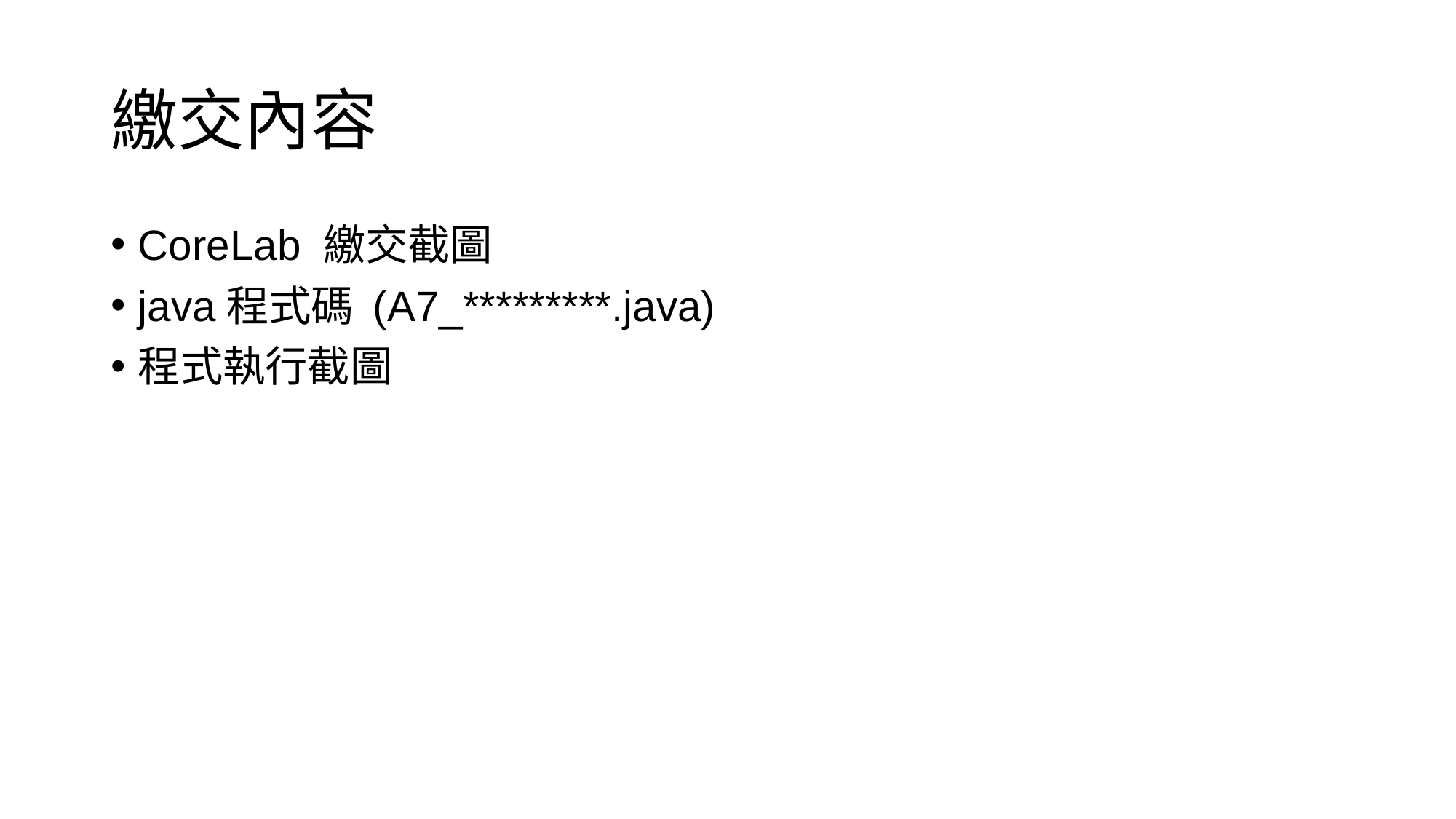

# 繳交內容
CoreLab 繳交截圖
java程式碼 (A7_*********.java)
程式執行截圖